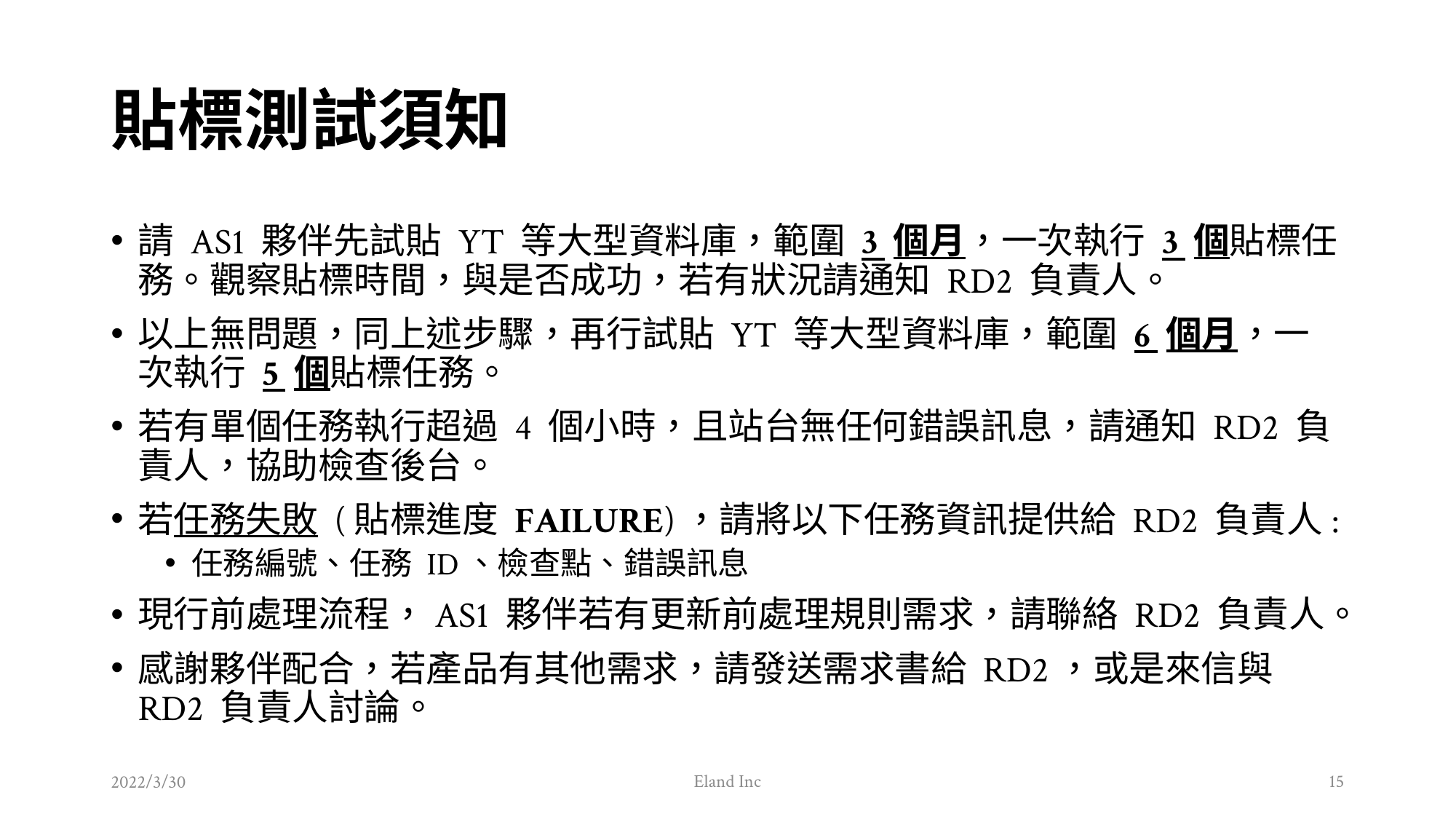

# 貼標測試須知
請 AS1 夥伴先試貼 YT 等大型資料庫，範圍 3 個月，一次執行 3 個貼標任務。觀察貼標時間，與是否成功，若有狀況請通知 RD2 負責人。
以上無問題，同上述步驟，再行試貼 YT 等大型資料庫，範圍 6 個月，一次執行 5 個貼標任務。
若有單個任務執行超過 4 個小時，且站台無任何錯誤訊息，請通知 RD2 負責人，協助檢查後台。
若任務失敗 (貼標進度 FAILURE)，請將以下任務資訊提供給 RD2 負責人:
任務編號、任務 ID、檢查點、錯誤訊息
現行前處理流程，AS1 夥伴若有更新前處理規則需求，請聯絡 RD2 負責人。
感謝夥伴配合，若產品有其他需求，請發送需求書給 RD2，或是來信與 RD2 負責人討論。

2022/3/30
Eland Inc
15